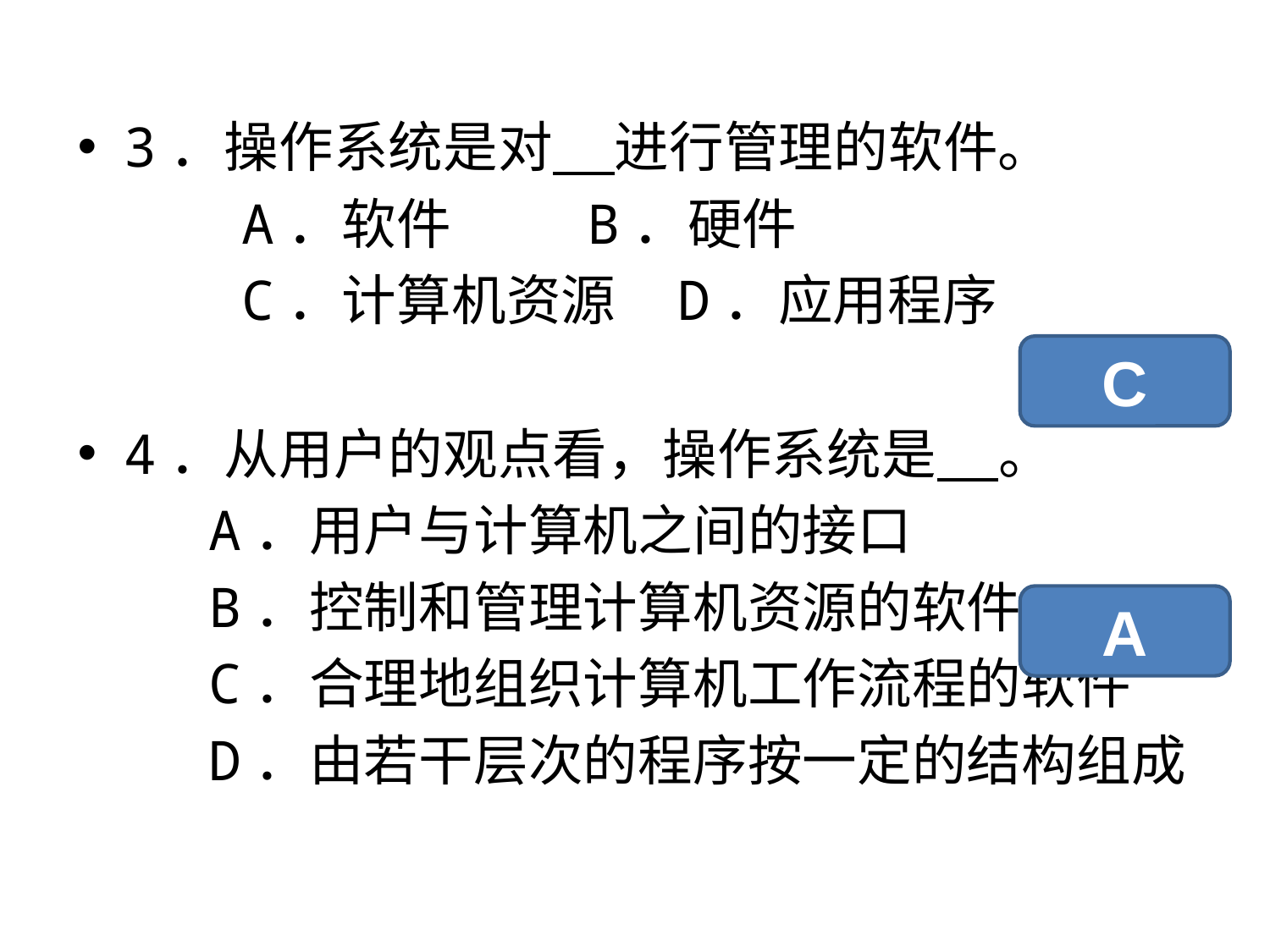

3．操作系统是对     进行管理的软件。
     A．软件          B．硬件
     C．计算机资源    D．应用程序

4．从用户的观点看，操作系统是     。
    A．用户与计算机之间的接口
    B．控制和管理计算机资源的软件
    C．合理地组织计算机工作流程的软件
    D．由若干层次的程序按一定的结构组成
C
A